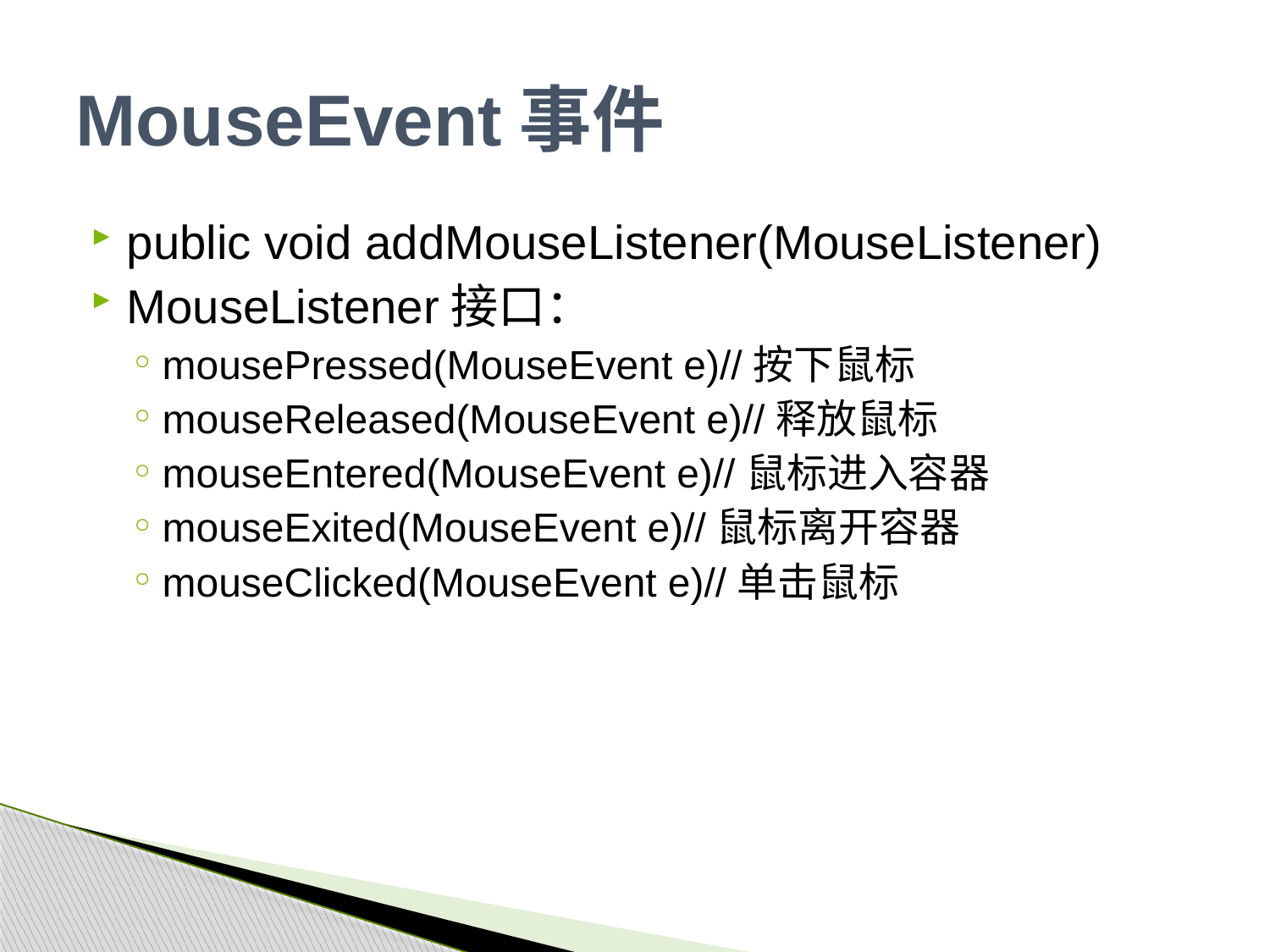

# MouseEvent事件
public void addMouseListener(MouseListener)
MouseListener接口：
mousePressed(MouseEvent e)//按下鼠标
mouseReleased(MouseEvent e)//释放鼠标
mouseEntered(MouseEvent e)//鼠标进入容器
mouseExited(MouseEvent e)//鼠标离开容器
mouseClicked(MouseEvent e)//单击鼠标